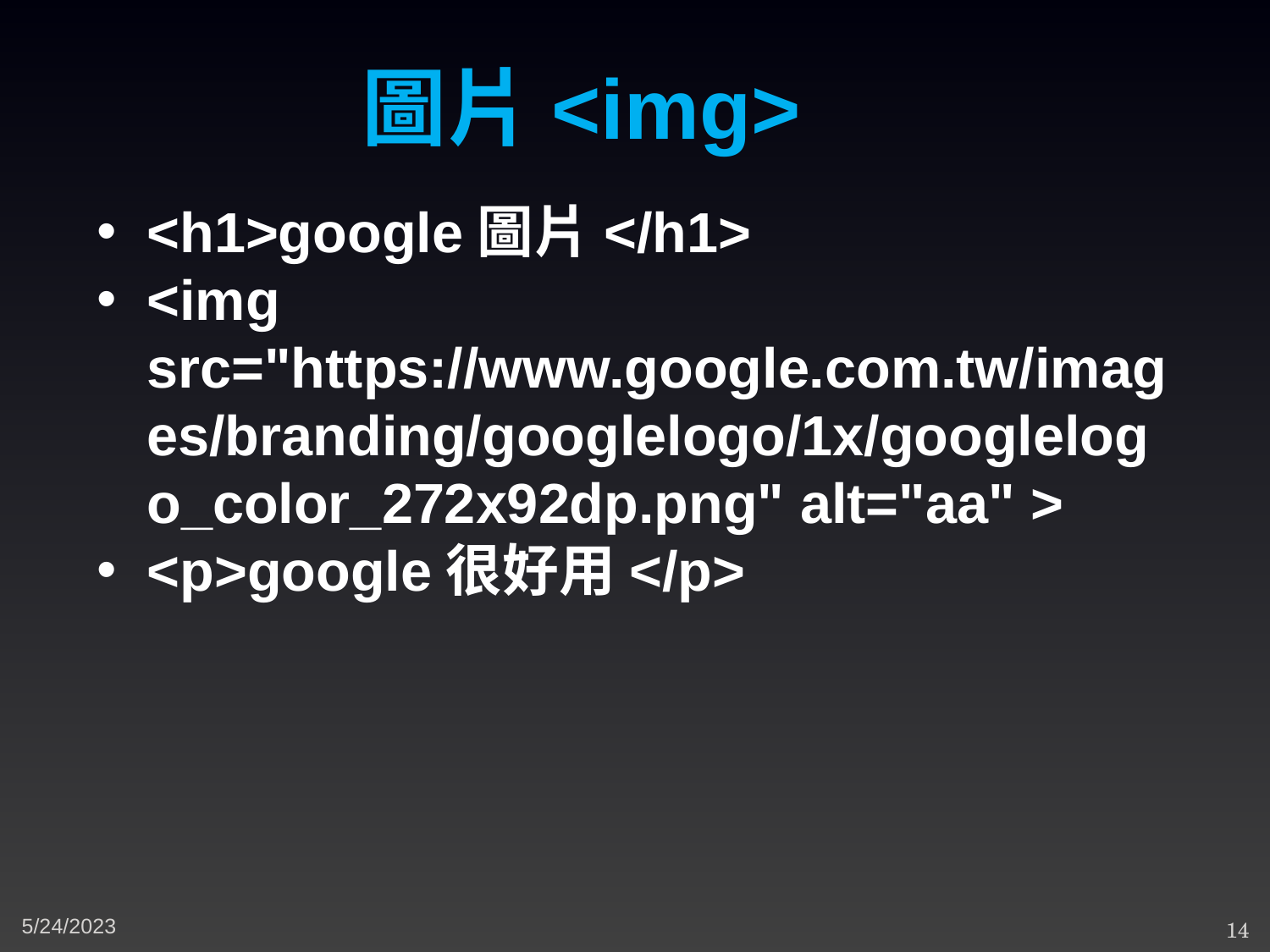

圖片<img>
<h1>google圖片</h1>
<img src="https://www.google.com.tw/images/branding/googlelogo/1x/googlelogo_color_272x92dp.png" alt="aa" >
<p>google很好用</p>
5/24/2023
14